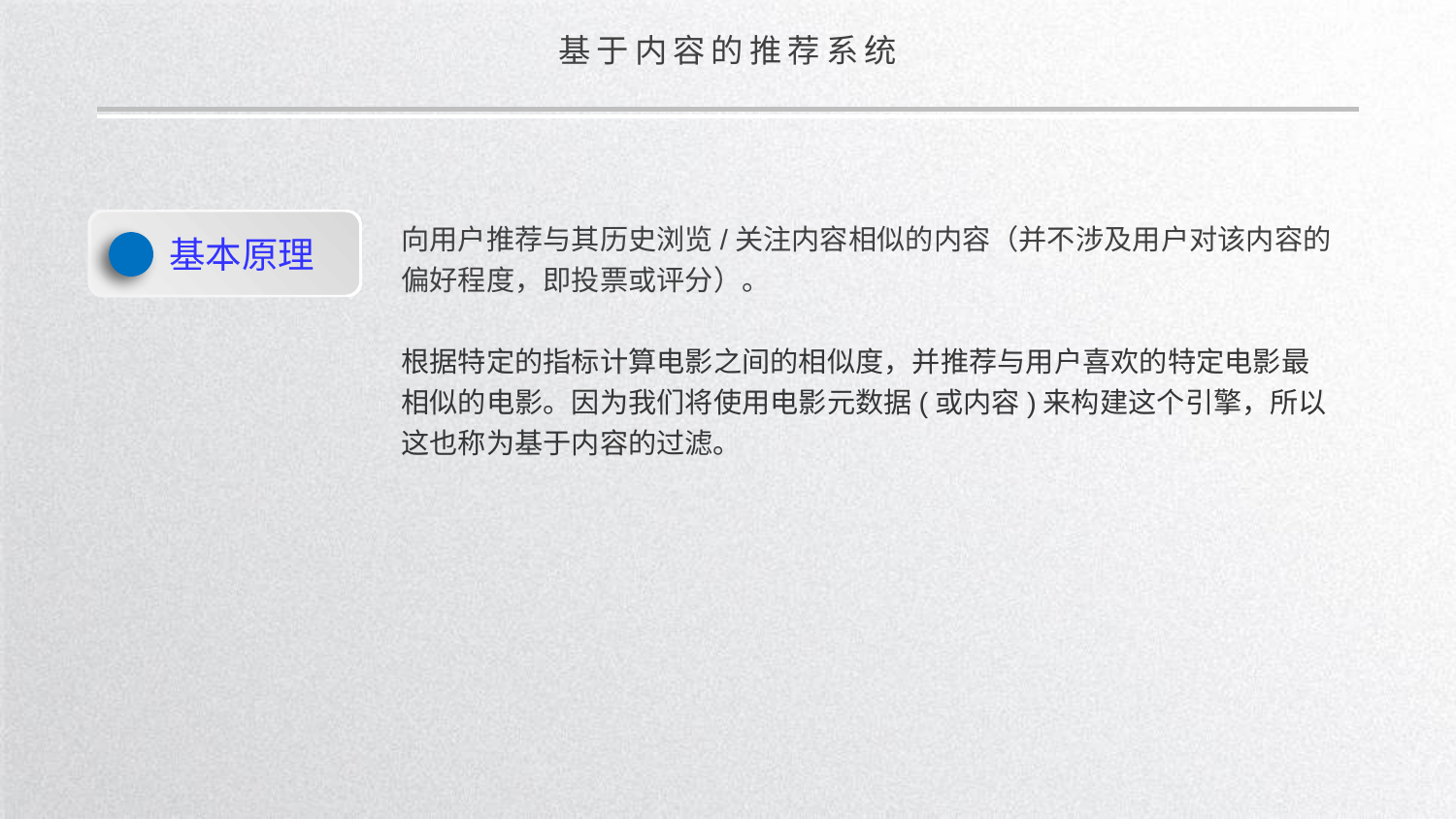

基于内容的推荐系统

   基本原理

向用户推荐与其历史浏览/关注内容相似的内容（并不涉及用户对该内容的偏好程度，即投票或评分）。

根据特定的指标计算电影之间的相似度，并推荐与用户喜欢的特定电影最相似的电影。因为我们将使用电影元数据(或内容)来构建这个引擎，所以这也称为基于内容的过滤。